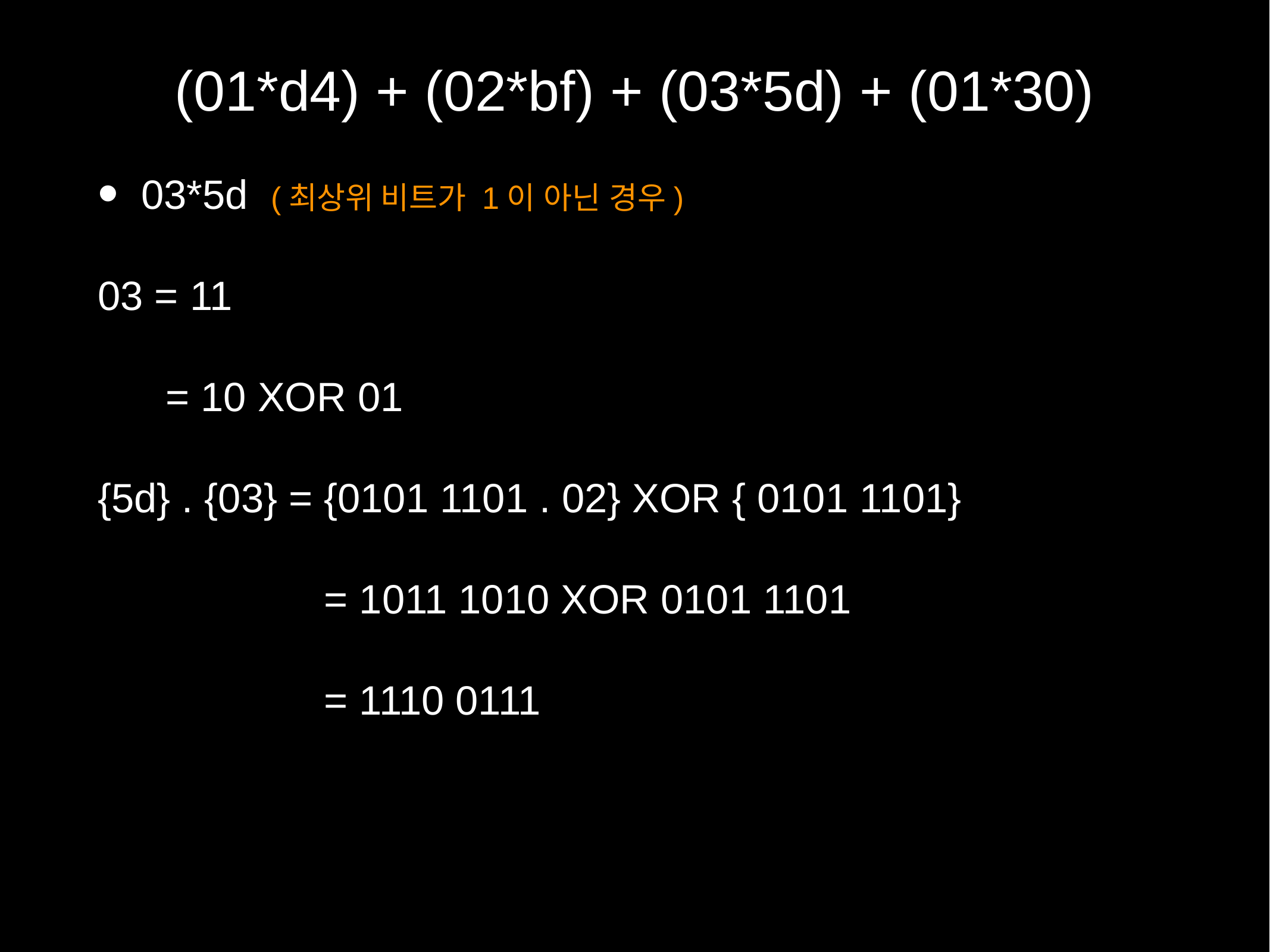

# (01*d4) + (02*bf) + (03*5d) + (01*30)
03*5d  (최상위 비트가 1이 아닌 경우)
03 = 11
      = 10 XOR 01
{5d} . {03} = {0101 1101 . 02} XOR { 0101 1101}
                    = 1011 1010 XOR 0101 1101
                    = 1110 0111